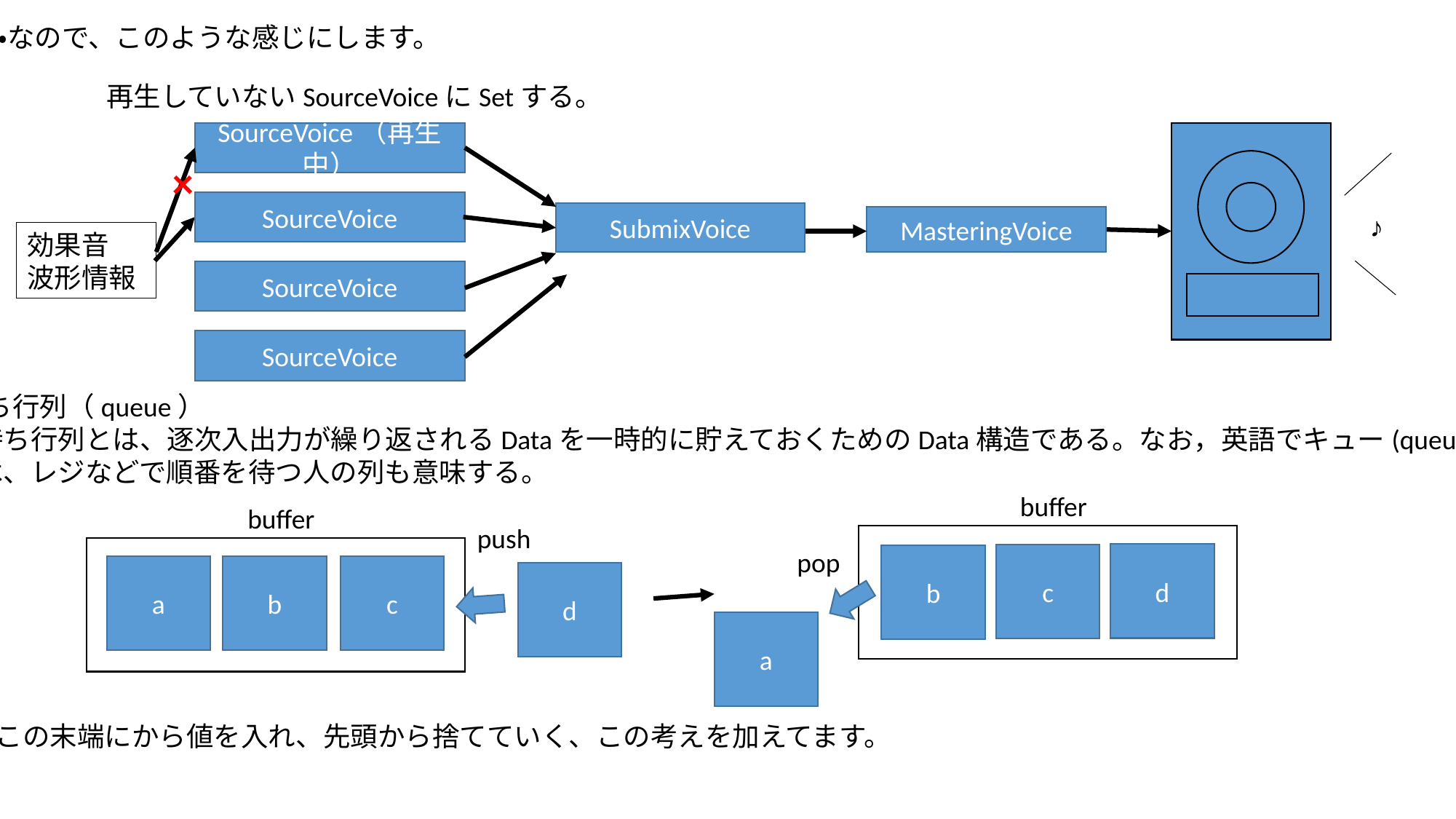

・なので、このような感じにします。
再生していないSourceVoiceにSetする。
SourceVoice（再生中）

×
SourceVoice
SubmixVoice
♪
MasteringVoice
効果音
波形情報
SourceVoice
SourceVoice
・待ち行列（queue）
　待ち行列とは、逐次入出力が繰り返されるDataを一時的に貯えておくためのData構造である。なお，英語でキュー(queue)
とは、レジなどで順番を待つ人の列も意味する。
buffer
buffer
push

pop
d
c
b
a
b
c
d

a
この末端にから値を入れ、先頭から捨てていく、この考えを加えてます。